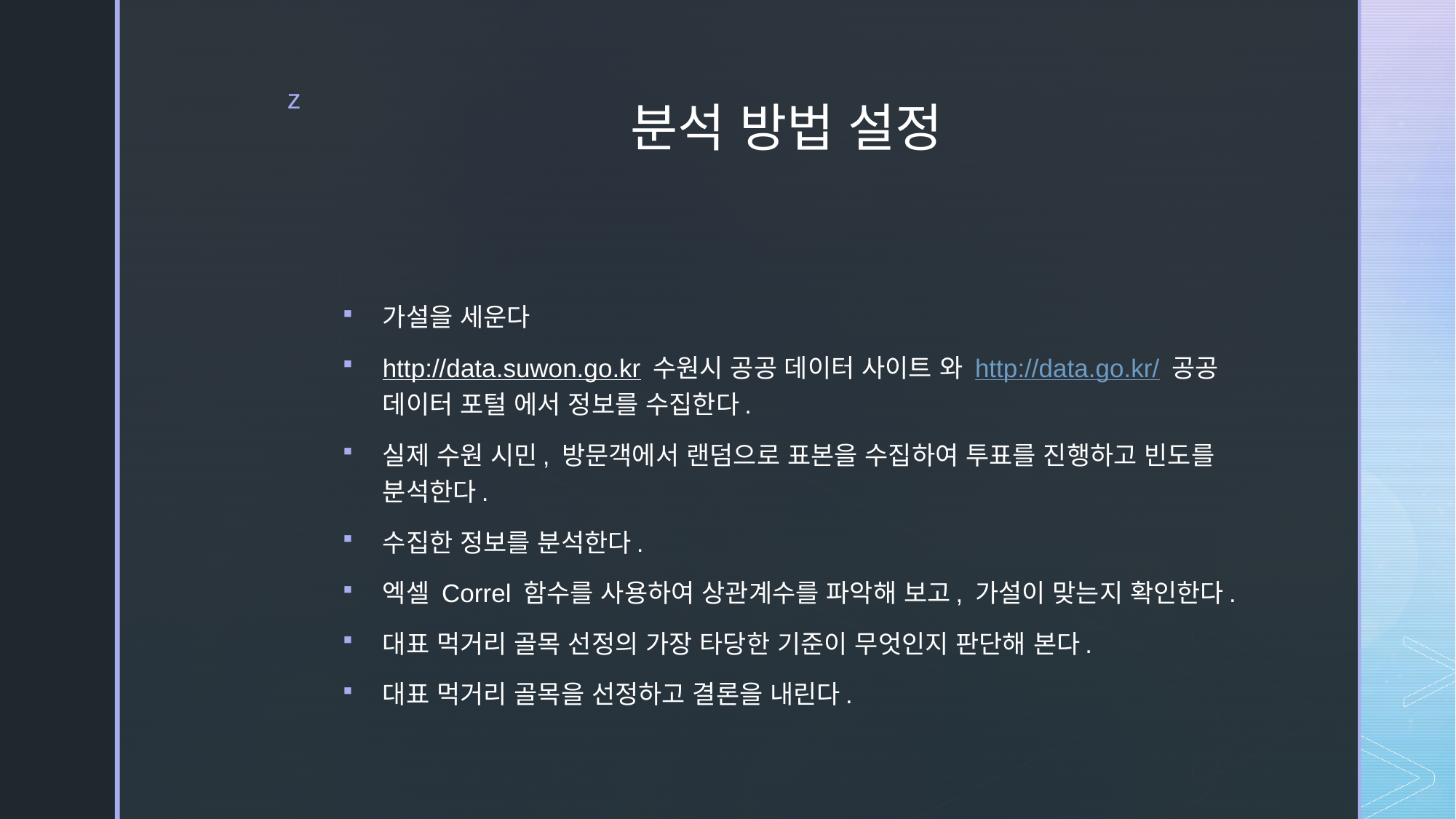

# 분석 방법 설정

가설을 세운다
http://data.suwon.go.kr 수원시 공공 데이터 사이트 와 http://data.go.kr/ 공공 데이터 포털 에서 정보를 수집한다.
실제 수원 시민, 방문객에서 랜덤으로 표본을 수집하여 투표를 진행하고 빈도를 분석한다.
수집한 정보를 분석한다.
엑셀 Correl 함수를 사용하여 상관계수를 파악해 보고, 가설이 맞는지 확인한다.
대표 먹거리 골목 선정의 가장 타당한 기준이 무엇인지 판단해 본다.
대표 먹거리 골목을 선정하고 결론을 내린다.